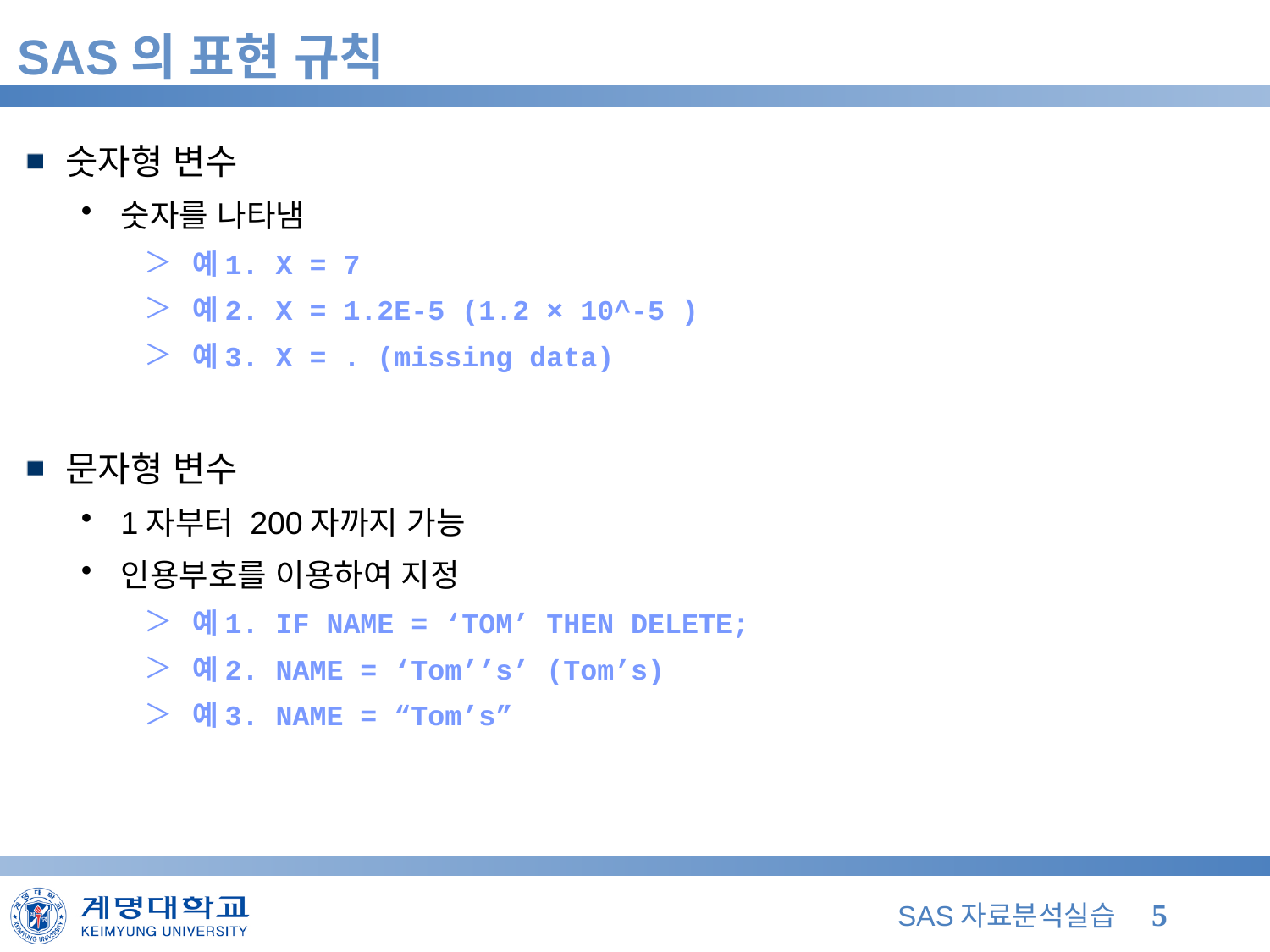

# SAS의 표현 규칙
숫자형 변수
숫자를 나타냄
예1. X = 7
예2. X = 1.2E-5 (1.2 × 10^-5 )
예3. X = . (missing data)

문자형 변수
1자부터 200자까지 가능
인용부호를 이용하여 지정
예1. IF NAME = ‘TOM’ THEN DELETE;
예2. NAME = ‘Tom’’s’ (Tom’s)
예3. NAME = “Tom’s”